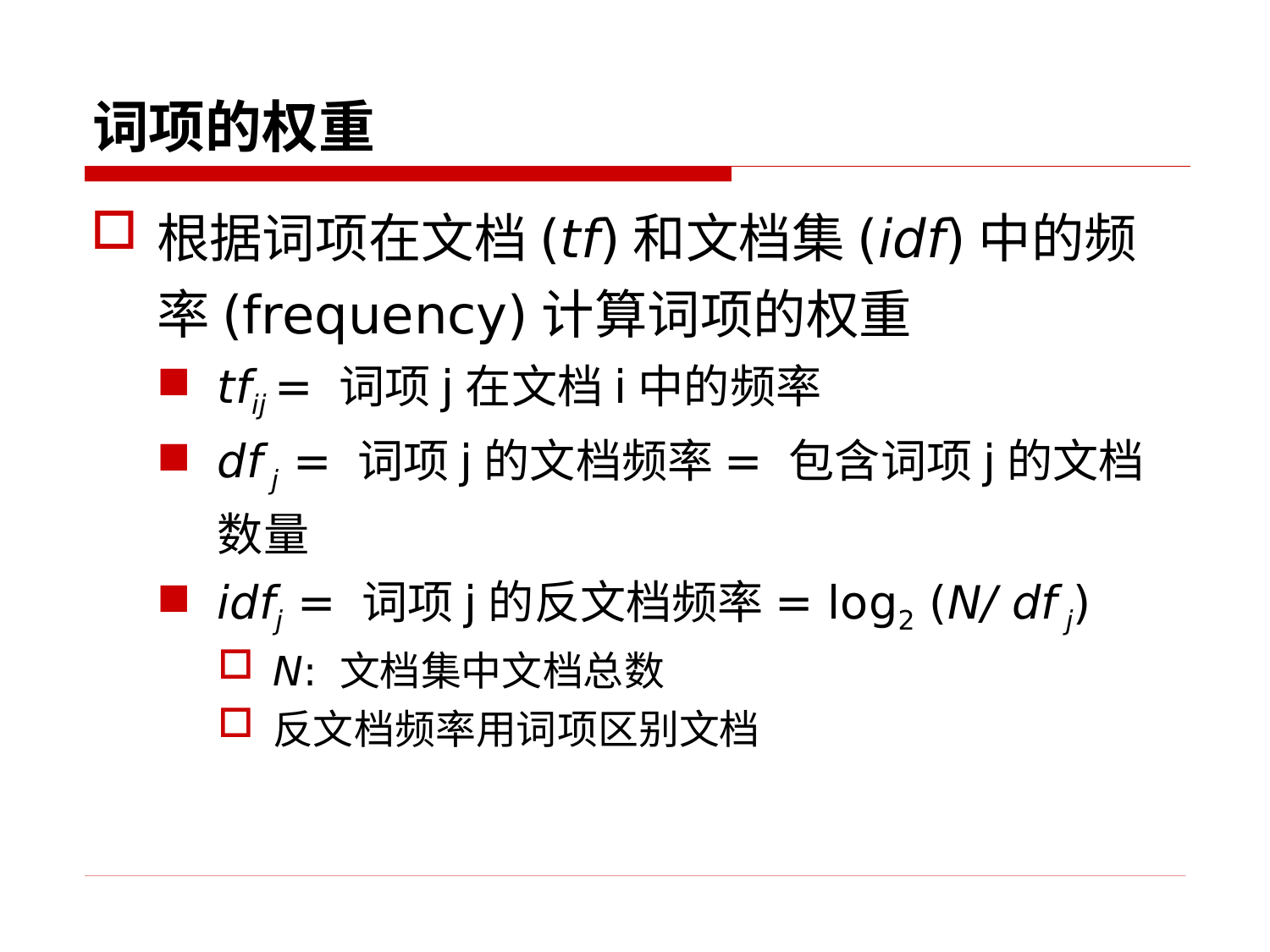

词项的权重
根据词项在文档(tf)和文档集(idf)中的频率(frequency)计算词项的权重
tfij = 词项j在文档i中的频率
df j = 词项j的文档频率= 包含词项j的文档数量
idfj = 词项j的反文档频率= log2 (N/ df j)
N: 文档集中文档总数
反文档频率用词项区别文档